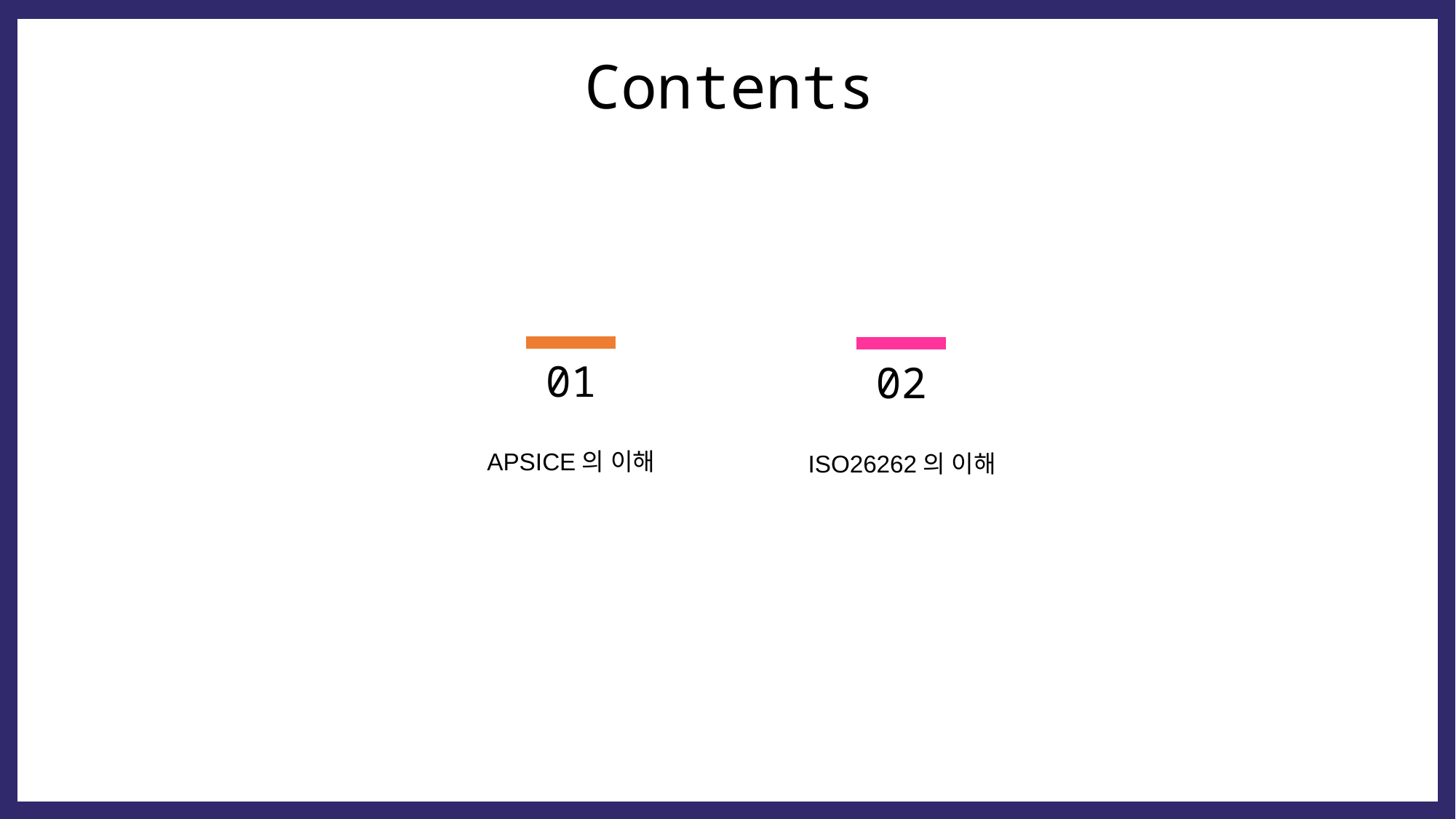

Contents

01
02
APSICE의 이해
ISO26262의 이해